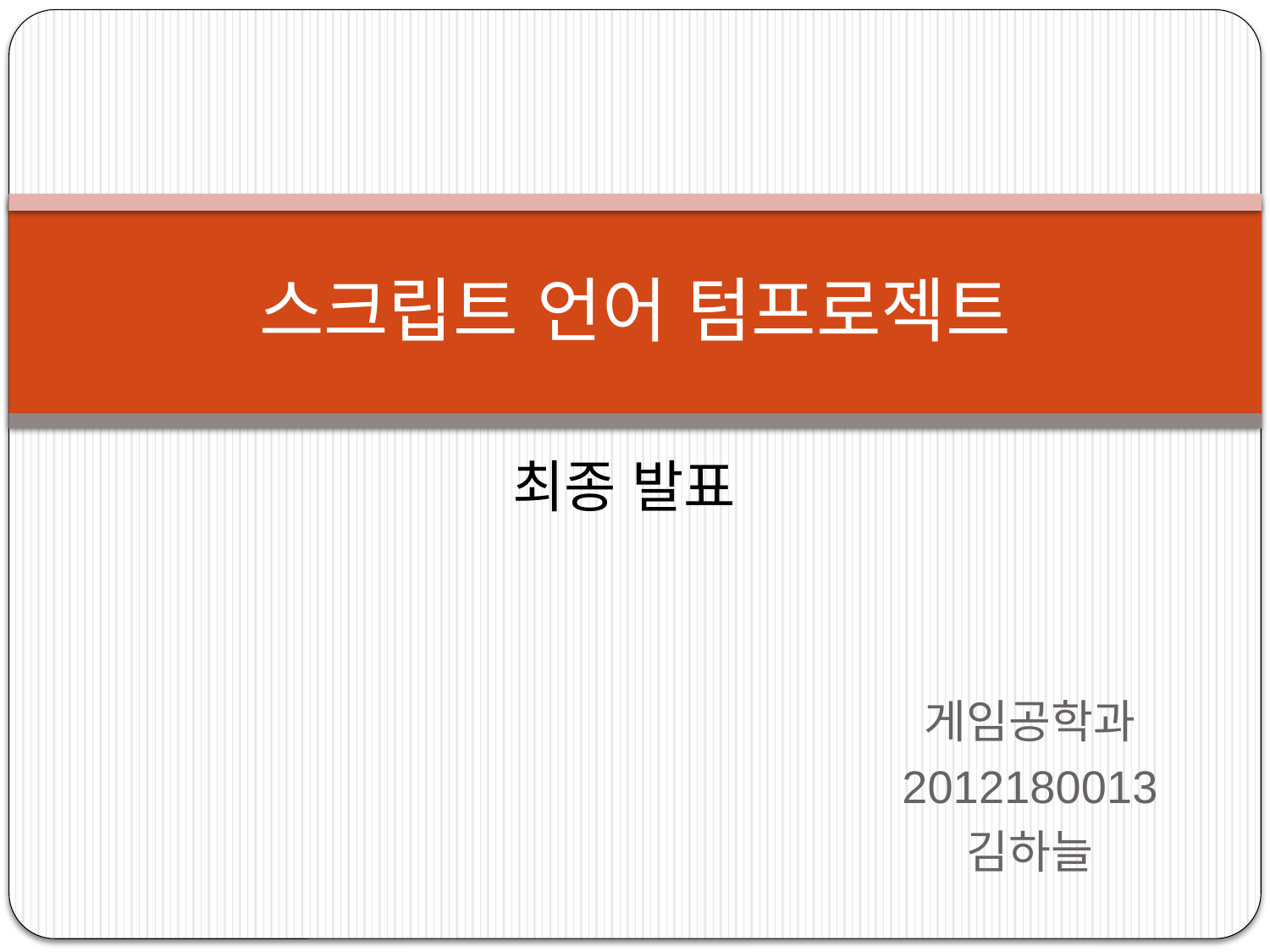

# 스크립트 언어 텀프로젝트
최종 발표
게임공학과
2012180013
김하늘